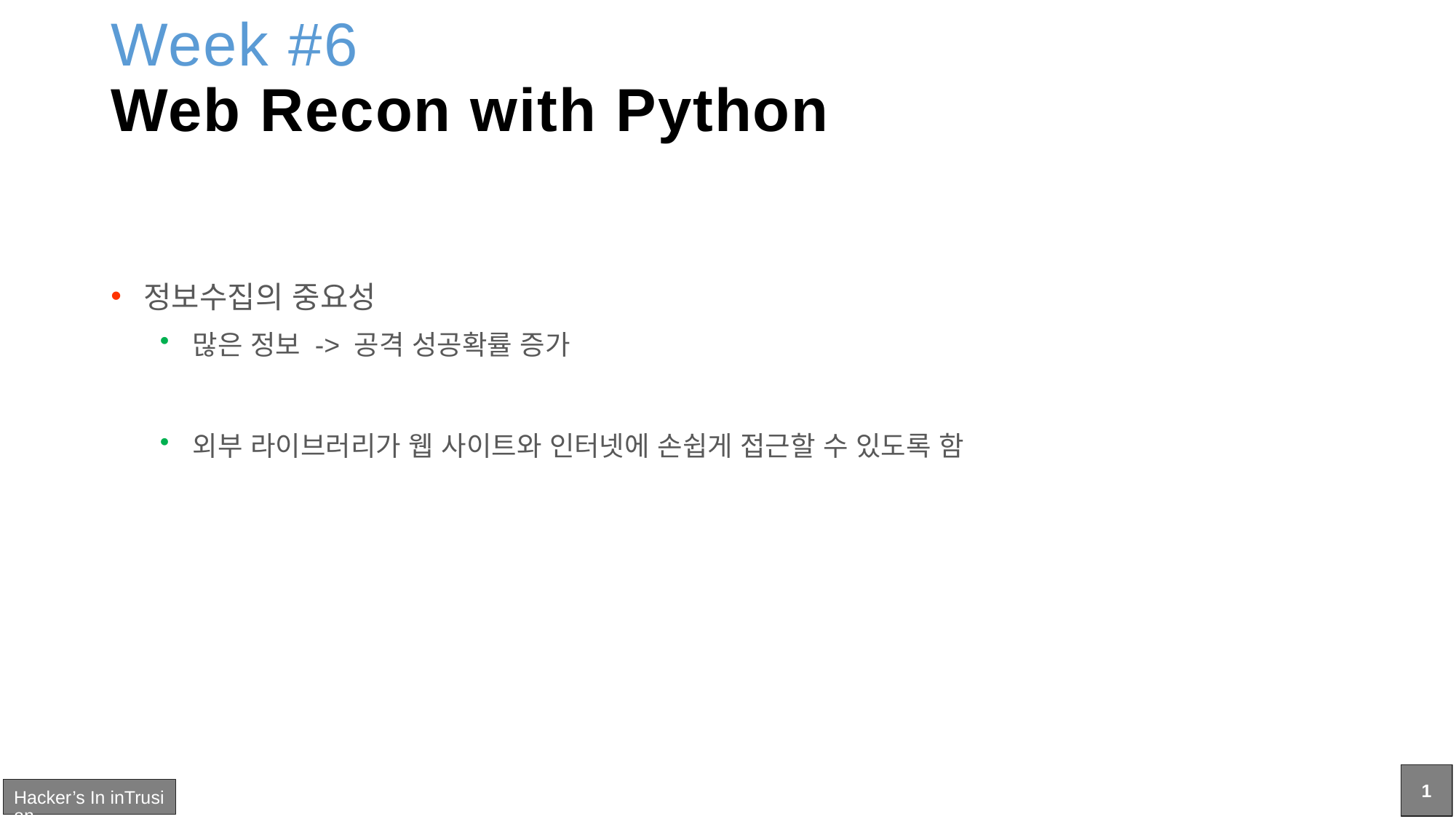

# Week #6 Web Recon with Python

정보수집의 중요성
많은 정보 -> 공격 성공확률 증가

외부 라이브러리가 웹 사이트와 인터넷에 손쉽게 접근할 수 있도록 함

1
Hacker’s In inTrusion